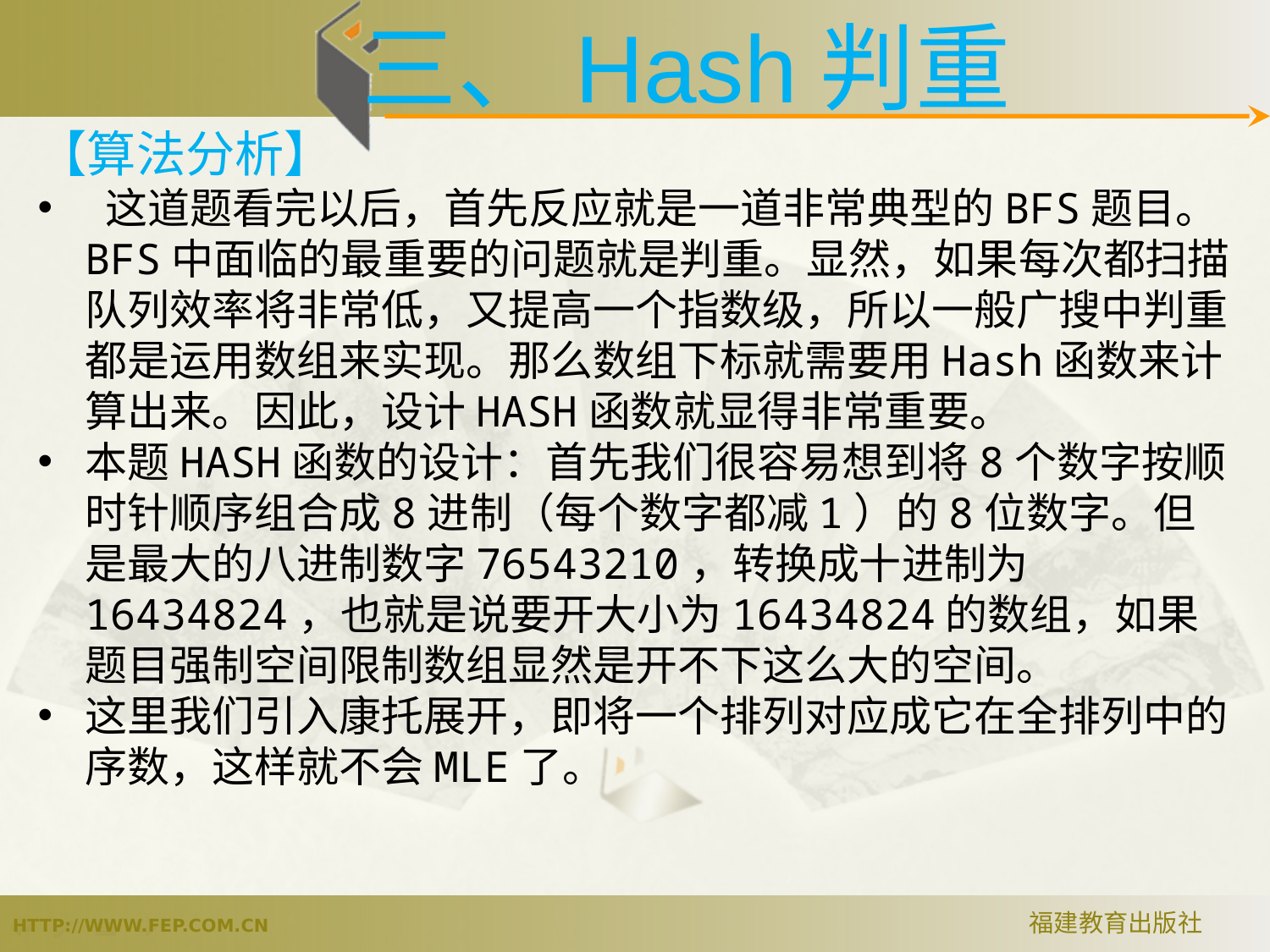

三、Hash判重
【算法分析】
 这道题看完以后，首先反应就是一道非常典型的BFS题目。BFS中面临的最重要的问题就是判重。显然，如果每次都扫描队列效率将非常低，又提高一个指数级，所以一般广搜中判重都是运用数组来实现。那么数组下标就需要用Hash函数来计算出来。因此，设计HASH函数就显得非常重要。
本题HASH函数的设计：首先我们很容易想到将8个数字按顺时针顺序组合成8进制（每个数字都减1）的8位数字。但是最大的八进制数字76543210，转换成十进制为16434824，也就是说要开大小为16434824的数组，如果题目强制空间限制数组显然是开不下这么大的空间。
这里我们引入康托展开，即将一个排列对应成它在全排列中的序数，这样就不会MLE了。